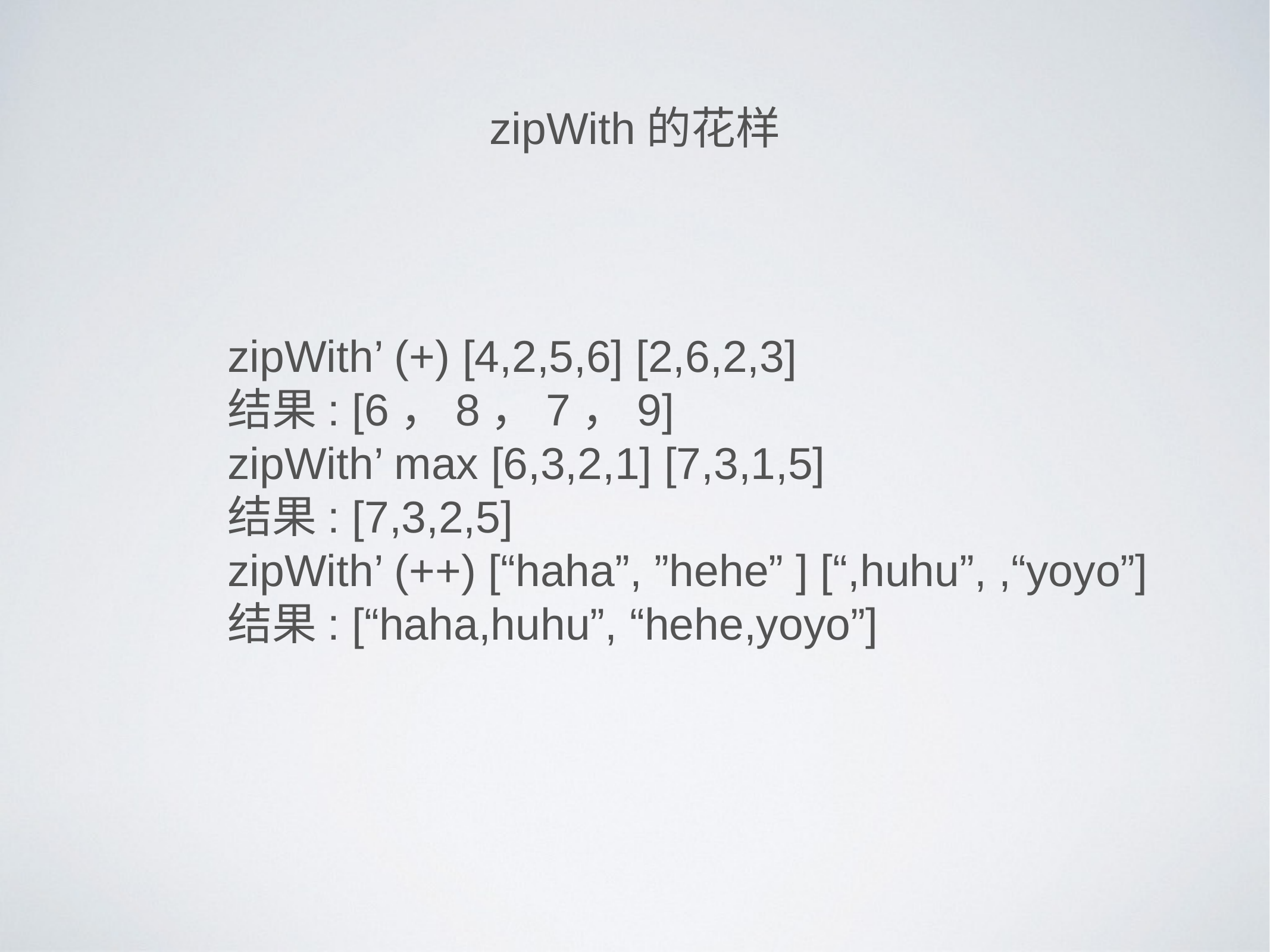

zipWith的花样
zipWith’ (+) [4,2,5,6] [2,6,2,3]
结果: [6，8，7，9]
zipWith’ max [6,3,2,1] [7,3,1,5]
结果: [7,3,2,5]
zipWith’ (++) [“haha”, ”hehe” ] [“,huhu”, ,“yoyo”]
结果: [“haha,huhu”, “hehe,yoyo”]